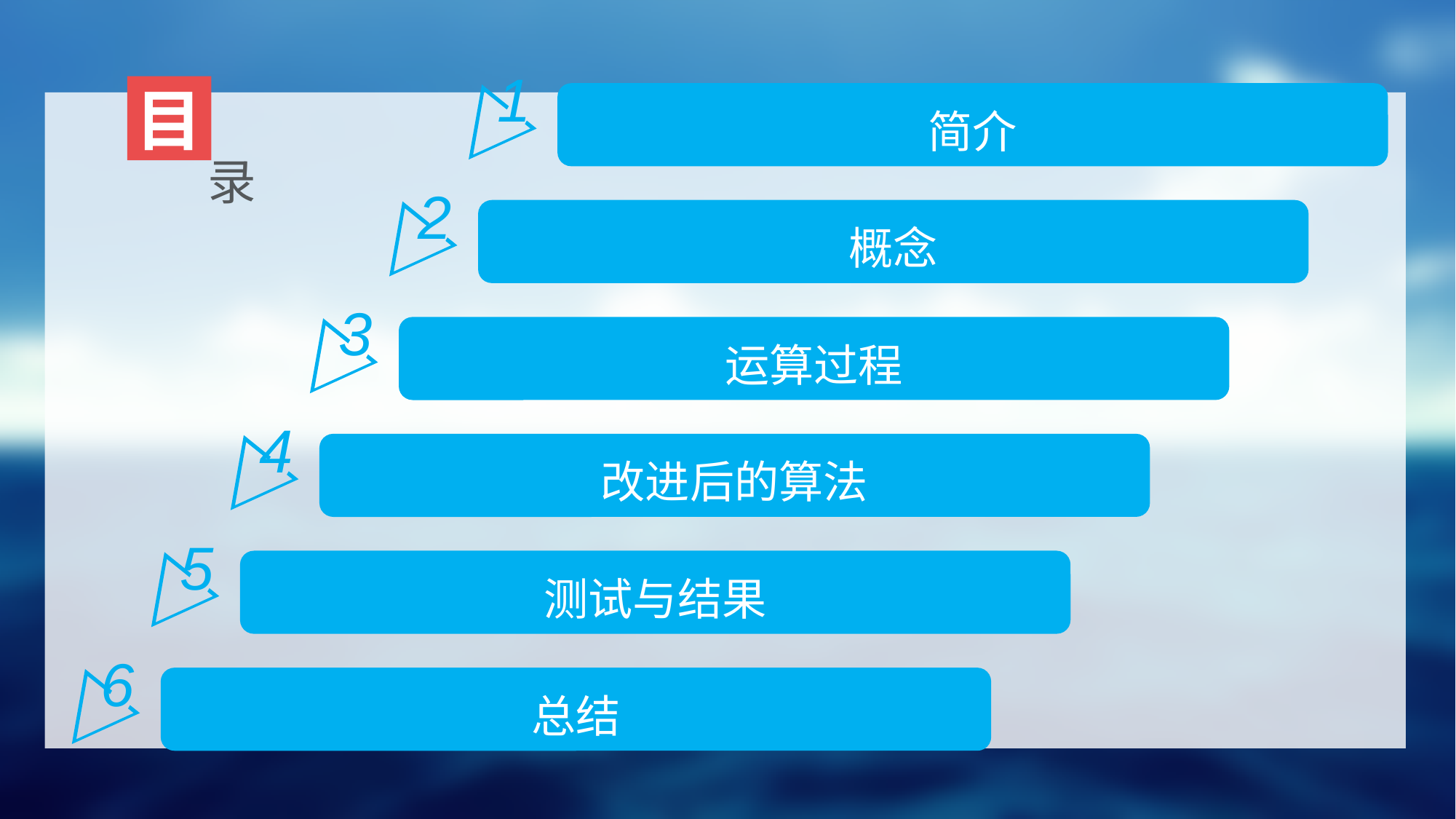

1

简介
目
录
2

概念
3

运算过程
4

改进后的算法
5

测试与结果
6

总结